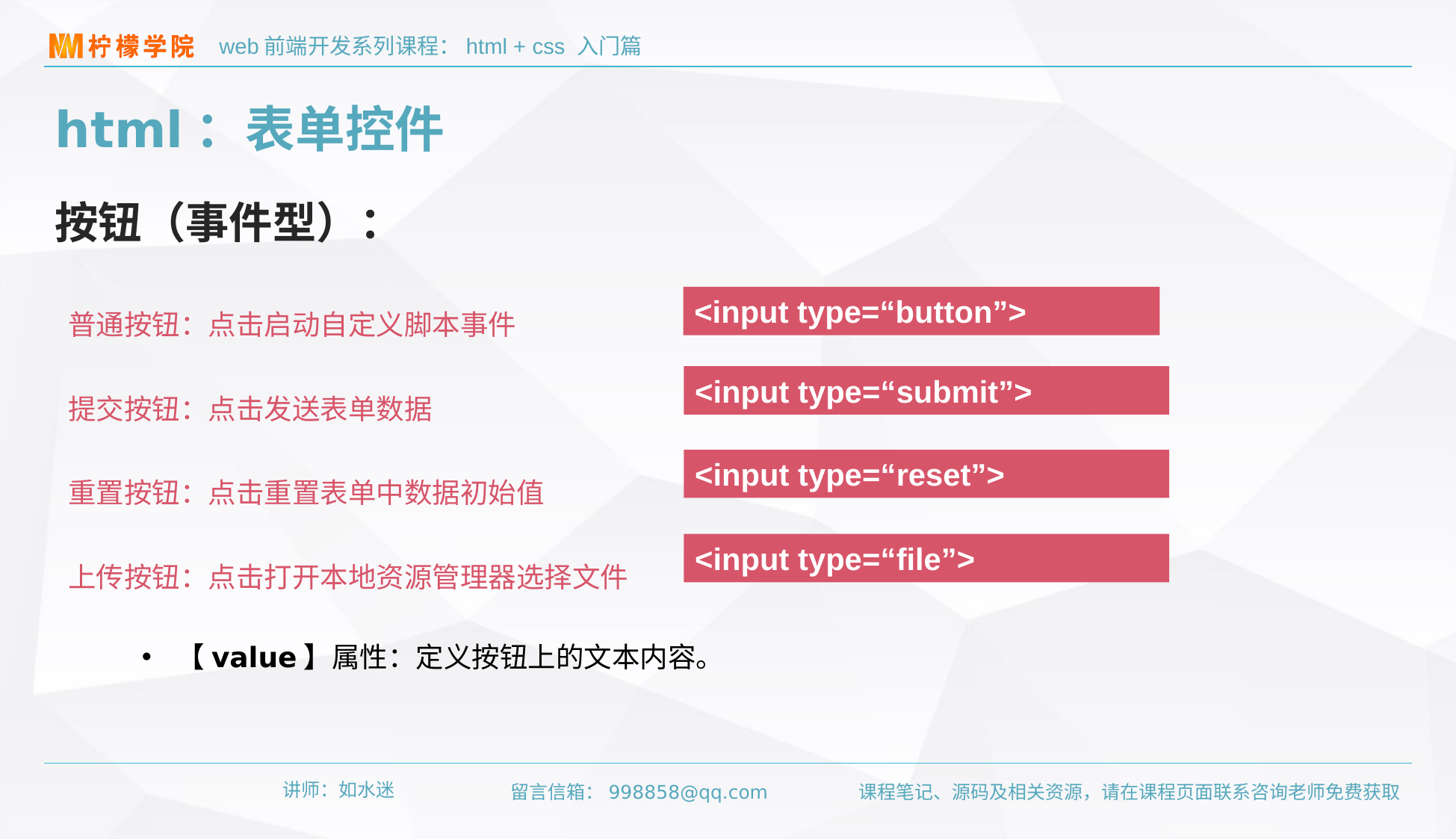

html：表单控件
按钮（事件型）：
普通按钮：点击启动自定义脚本事件
提交按钮：点击发送表单数据
重置按钮：点击重置表单中数据初始值
上传按钮：点击打开本地资源管理器选择文件

<input type=“button”>
<input type=“submit”>
<input type=“reset”>
<input type=“file”>
【value】属性：定义按钮上的文本内容。